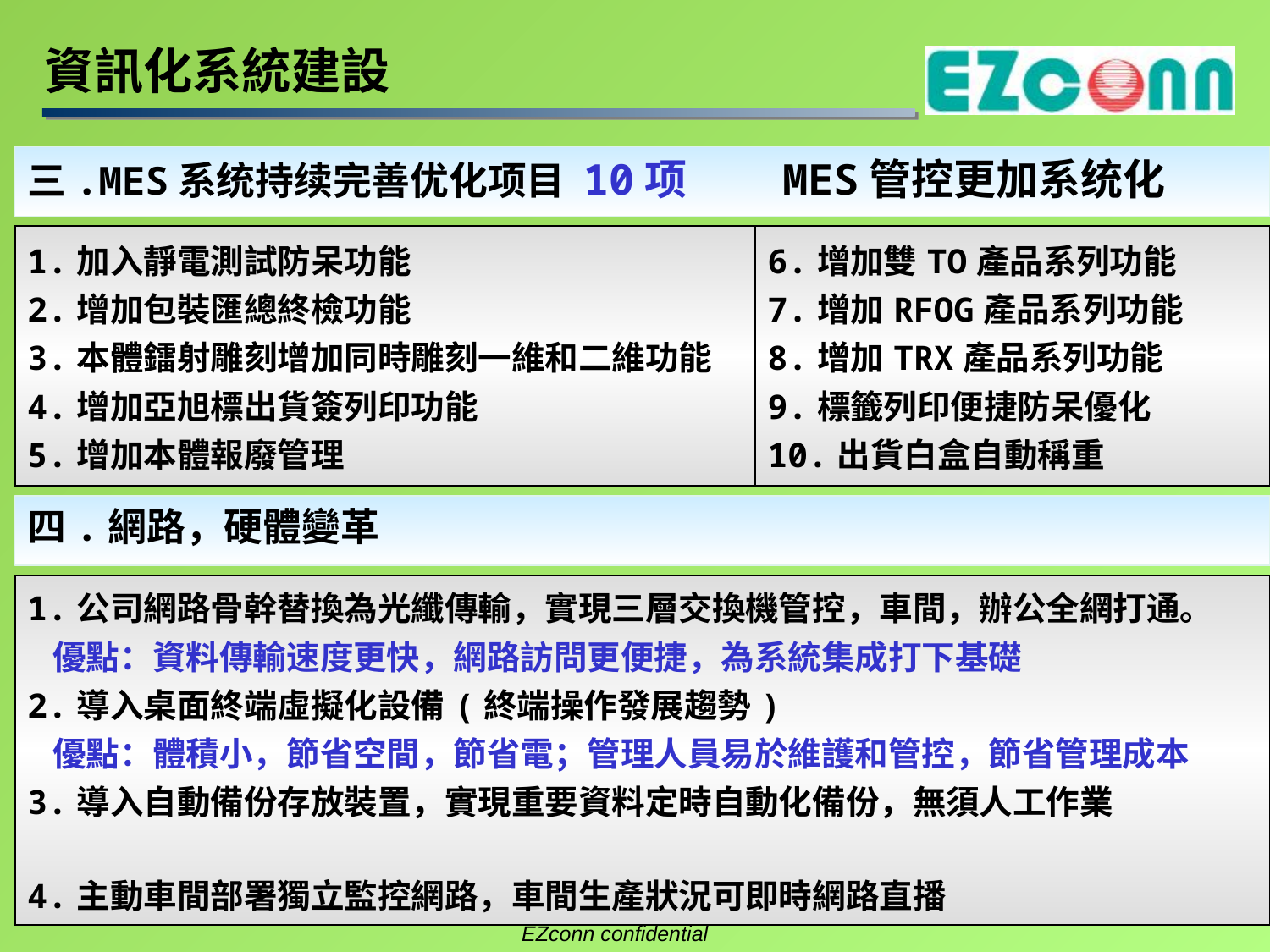

資訊化系統建設
三.MES系统持续完善优化项目 10项         MES管控更加系统化
| 1.加入靜電測試防呆功能 2.增加包裝匯總終檢功能 3.本體鐳射雕刻增加同時雕刻一維和二維功能 4.增加亞旭標出貨簽列印功能 5.增加本體報廢管理 | 6.增加雙TO產品系列功能 7.增加RFOG產品系列功能 8.增加TRX產品系列功能 9.標籤列印便捷防呆優化 10.出貨白盒自動稱重 |
| --- | --- |
四.網路，硬體變革
| 1.公司網路骨幹替換為光纖傳輸，實現三層交換機管控，車間，辦公全網打通。 優點：資料傳輸速度更快，網路訪問更便捷，為系統集成打下基礎 2.導入桌面終端虛擬化設備(終端操作發展趨勢) 優點：體積小，節省空間，節省電；管理人員易於維護和管控，節省管理成本 3.導入自動備份存放裝置，實現重要資料定時自動化備份，無須人工作業 4.主動車間部署獨立監控網路，車間生產狀況可即時網路直播 |
| --- |